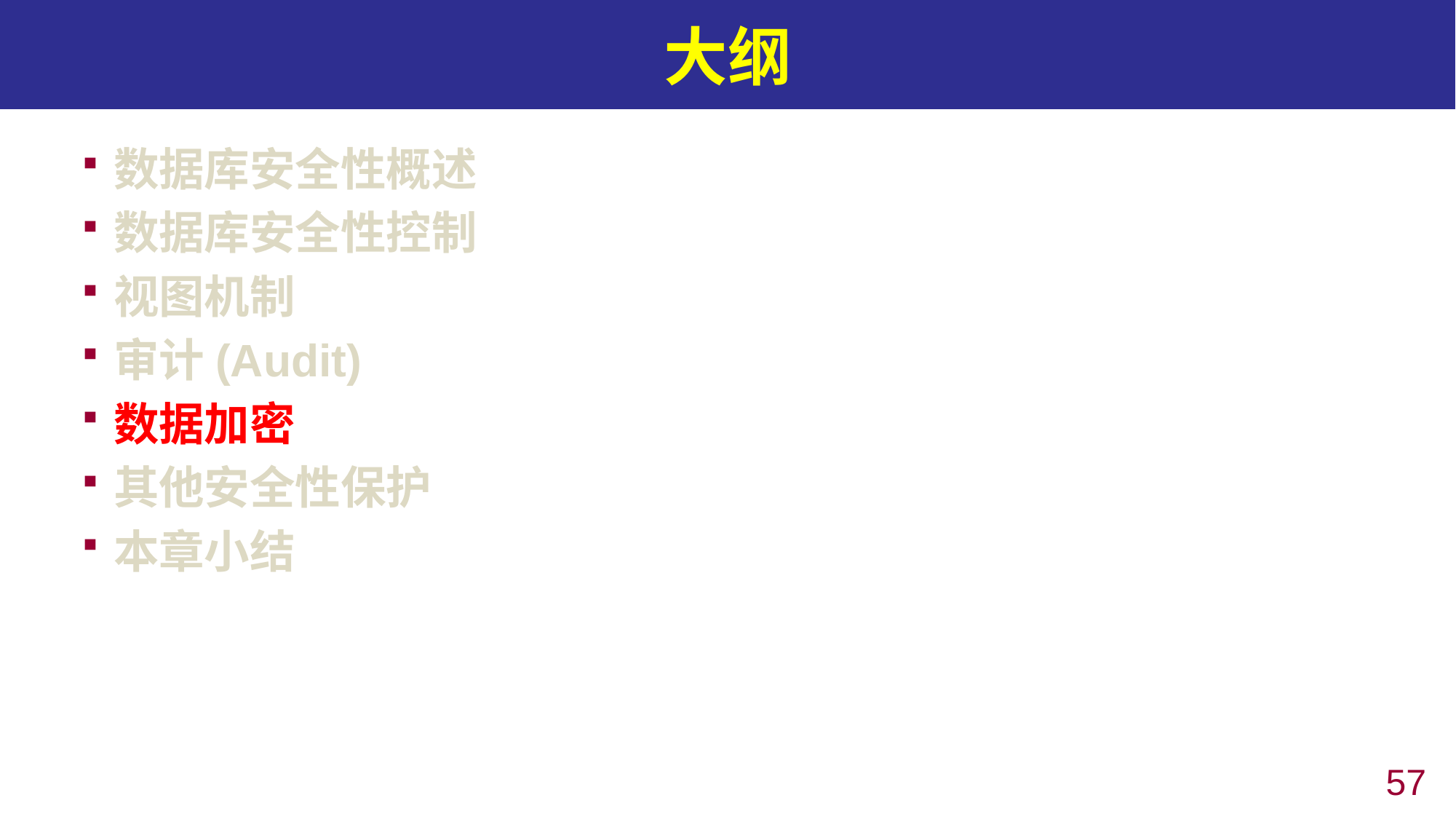

# 大纲
数据库安全性概述
数据库安全性控制
视图机制
审计(Audit)
数据加密
其他安全性保护
本章小结
57